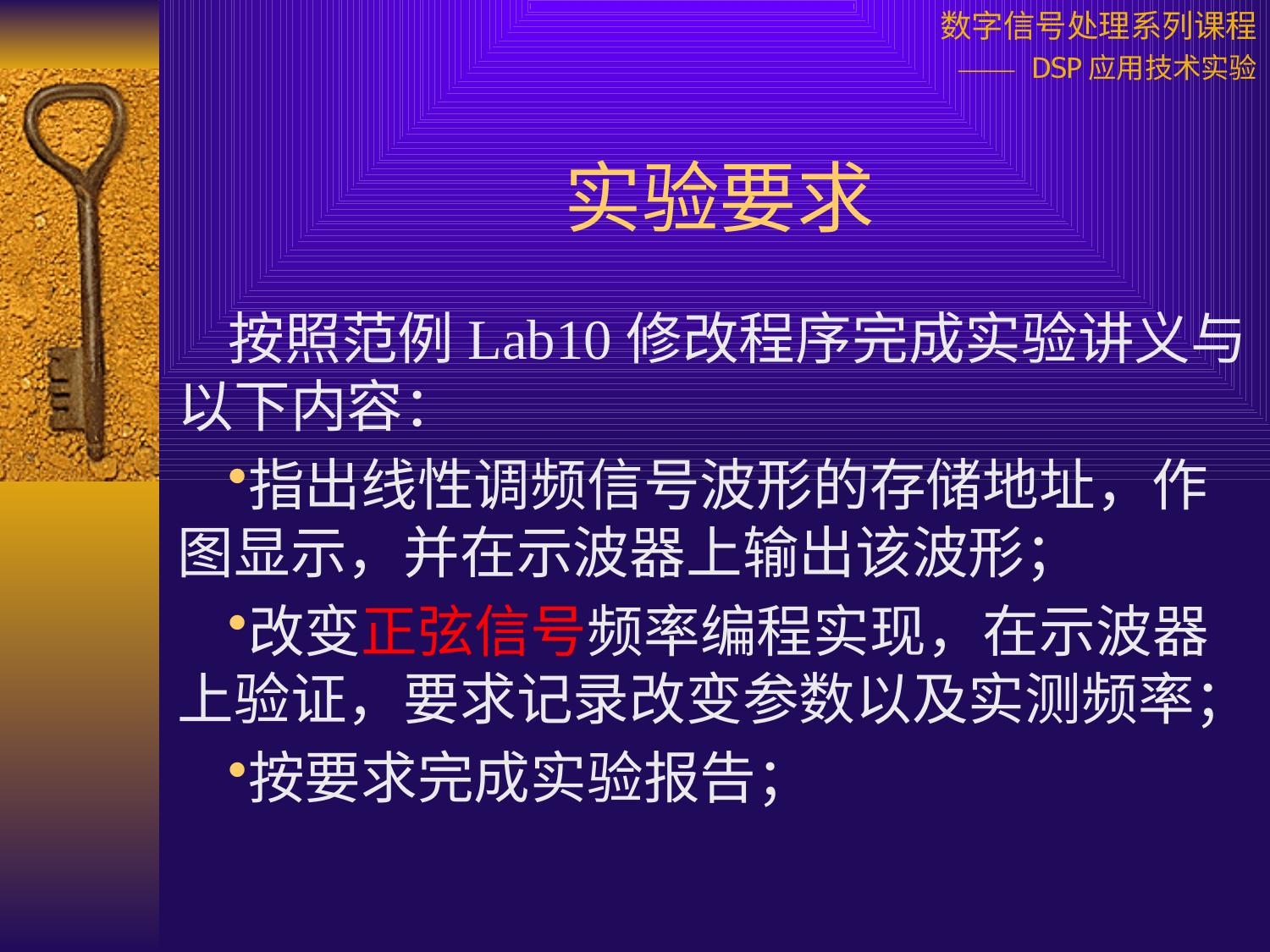

# 实验要求
按照范例Lab10修改程序完成实验讲义与以下内容：
指出线性调频信号波形的存储地址，作图显示，并在示波器上输出该波形；
改变正弦信号频率编程实现，在示波器上验证，要求记录改变参数以及实测频率；
按要求完成实验报告；